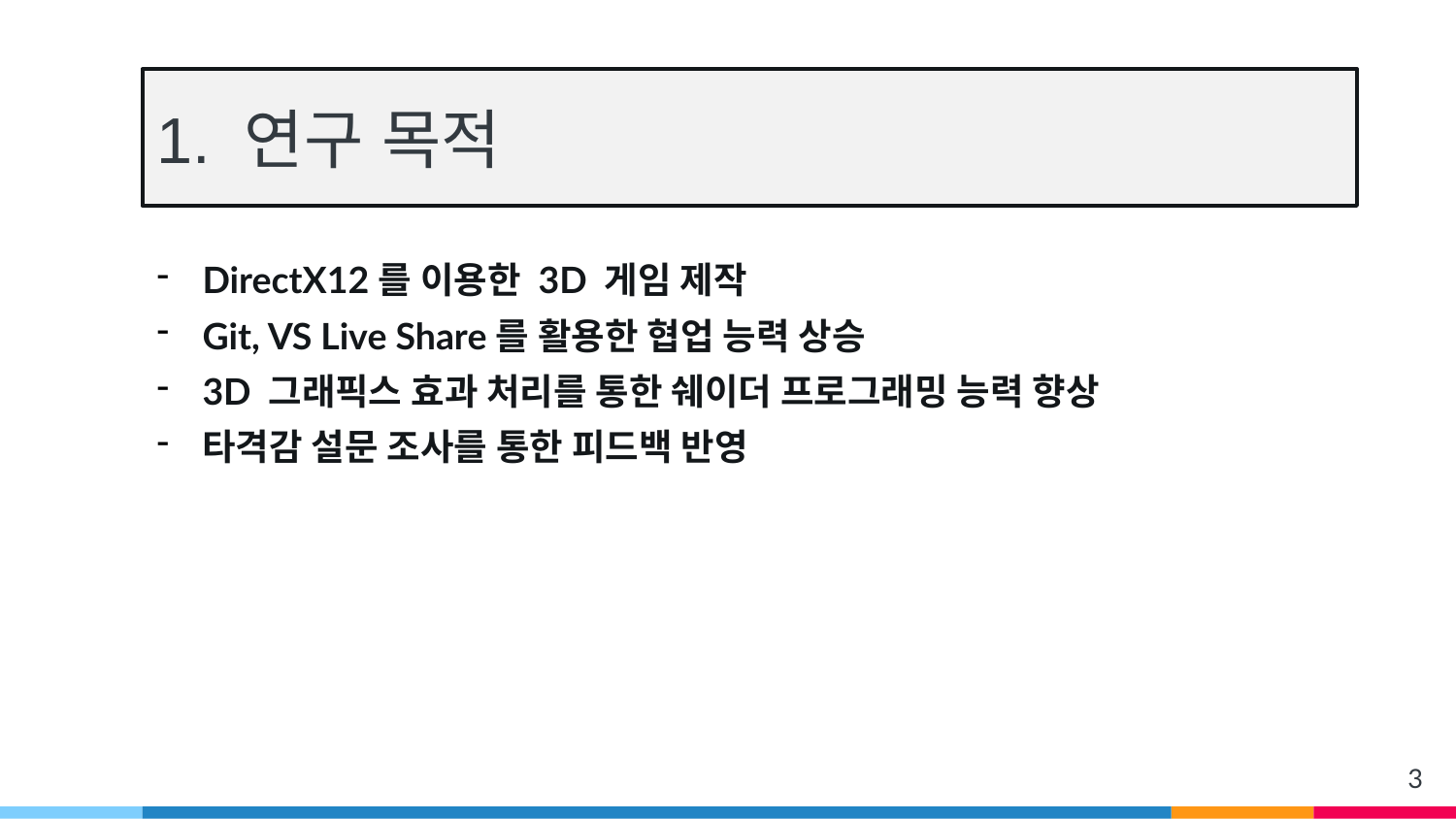

# 1. 연구 목적
DirectX12를 이용한 3D 게임 제작
Git, VS Live Share를 활용한 협업 능력 상승
3D 그래픽스 효과 처리를 통한 쉐이더 프로그래밍 능력 향상
타격감 설문 조사를 통한 피드백 반영
3